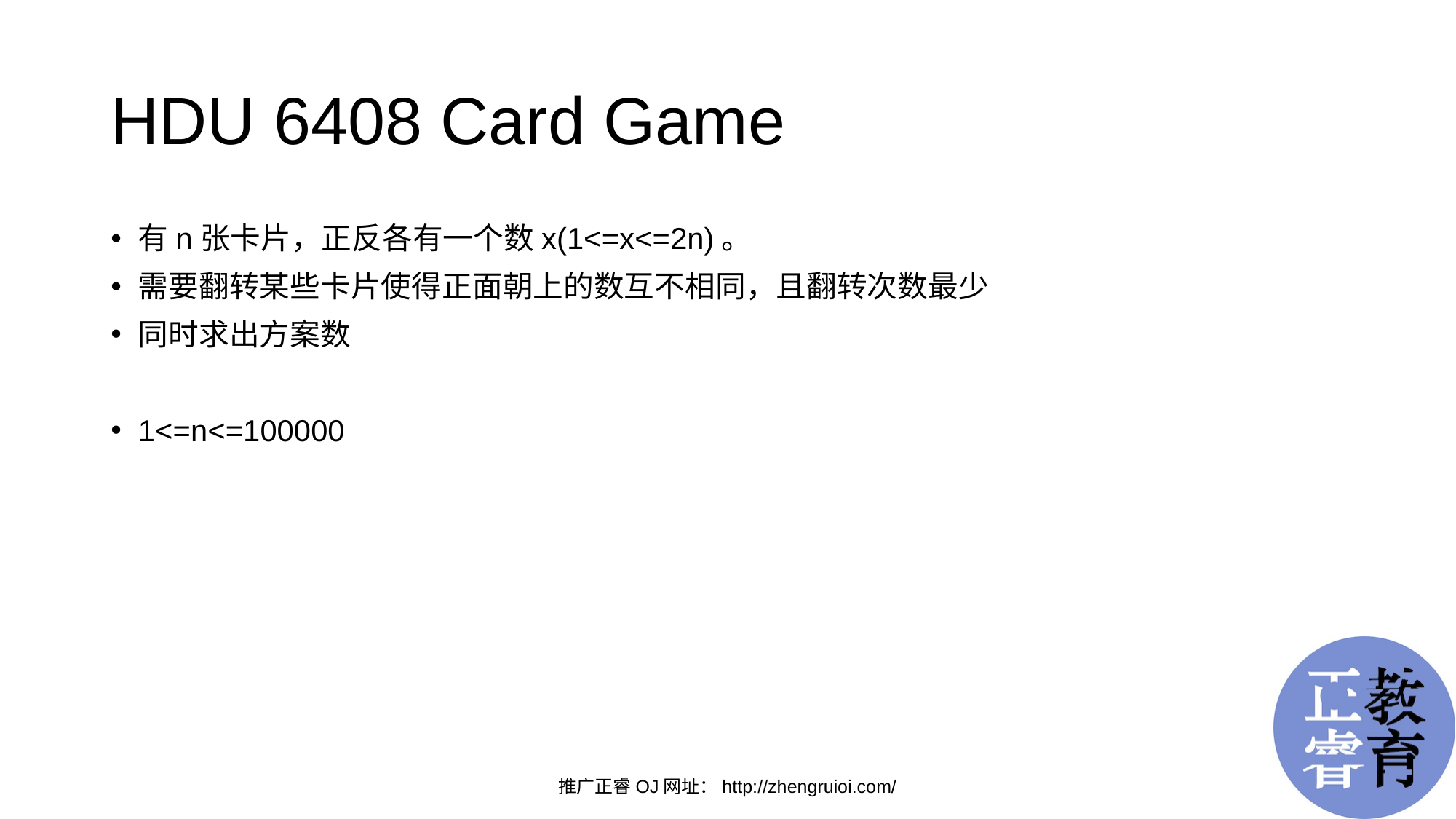

# HDU 6408 Card Game
有n张卡片，正反各有一个数x(1<=x<=2n)。
需要翻转某些卡片使得正面朝上的数互不相同，且翻转次数最少
同时求出方案数

1<=n<=100000